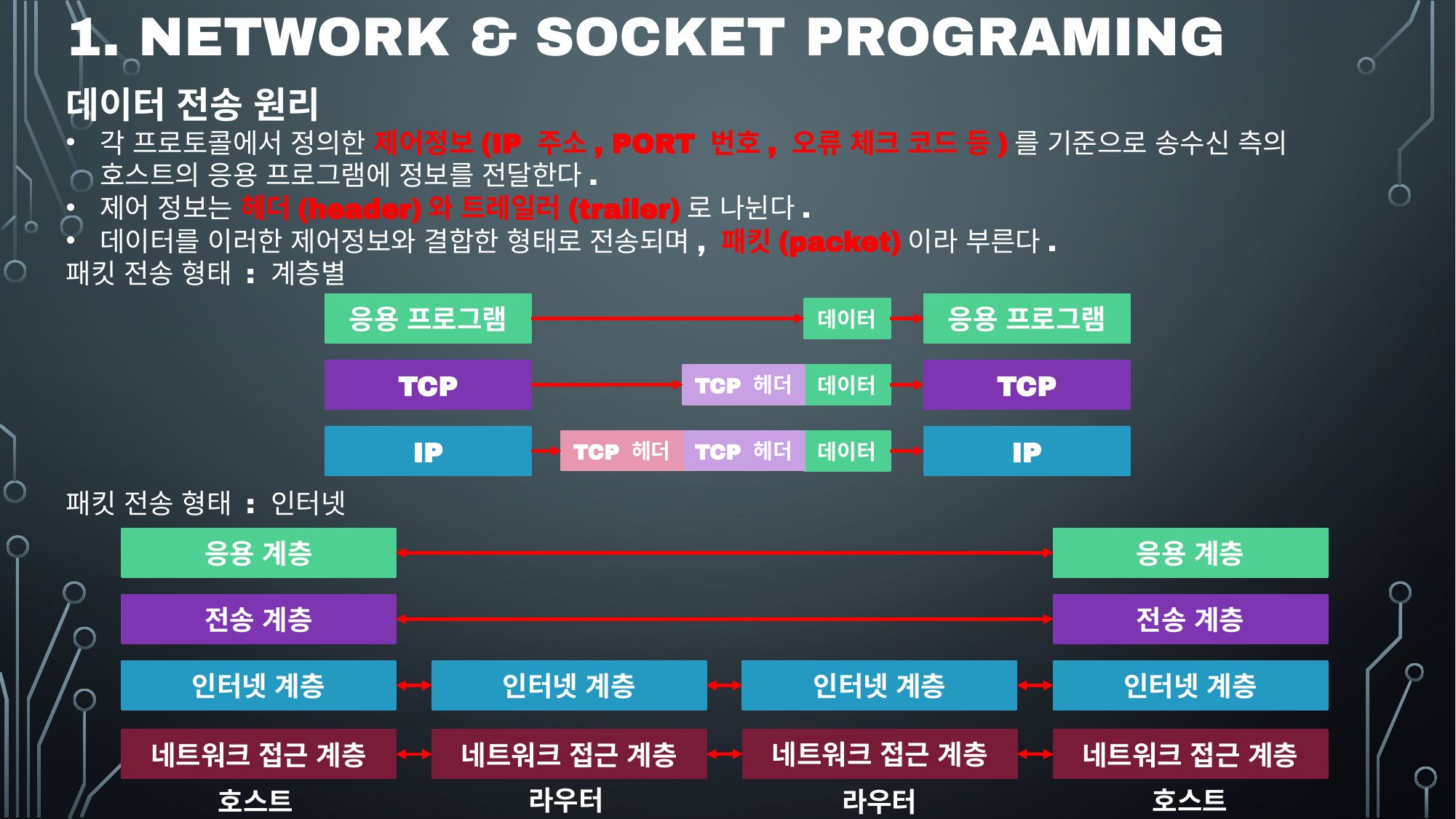

# 1. Network & Socket Programing
데이터 전송 원리
각 프로토콜에서 정의한 제어정보(IP 주소, PORT 번호, 오류 체크 코드 등)를 기준으로 송수신 측의 호스트의 응용 프로그램에 정보를 전달한다.
제어 정보는 헤더(header)와 트레일러(trailer)로 나뉜다.
데이터를 이러한 제어정보와 결합한 형태로 전송되며, 패킷(packet)이라 부른다.
패킷 전송 형태 : 계층별

패킷 전송 형태 : 인터넷

응용 프로그램
응용 프로그램
데이터
TCP
TCP
TCP 헤더
데이터
IP
IP
TCP 헤더
TCP 헤더
데이터
응용 계층
응용 계층
전송 계층
전송 계층
인터넷 계층
인터넷 계층
인터넷 계층
인터넷 계층
네트워크 접근 계층
네트워크 접근 계층
네트워크 접근 계층
네트워크 접근 계층
라우터
호스트
호스트
라우터